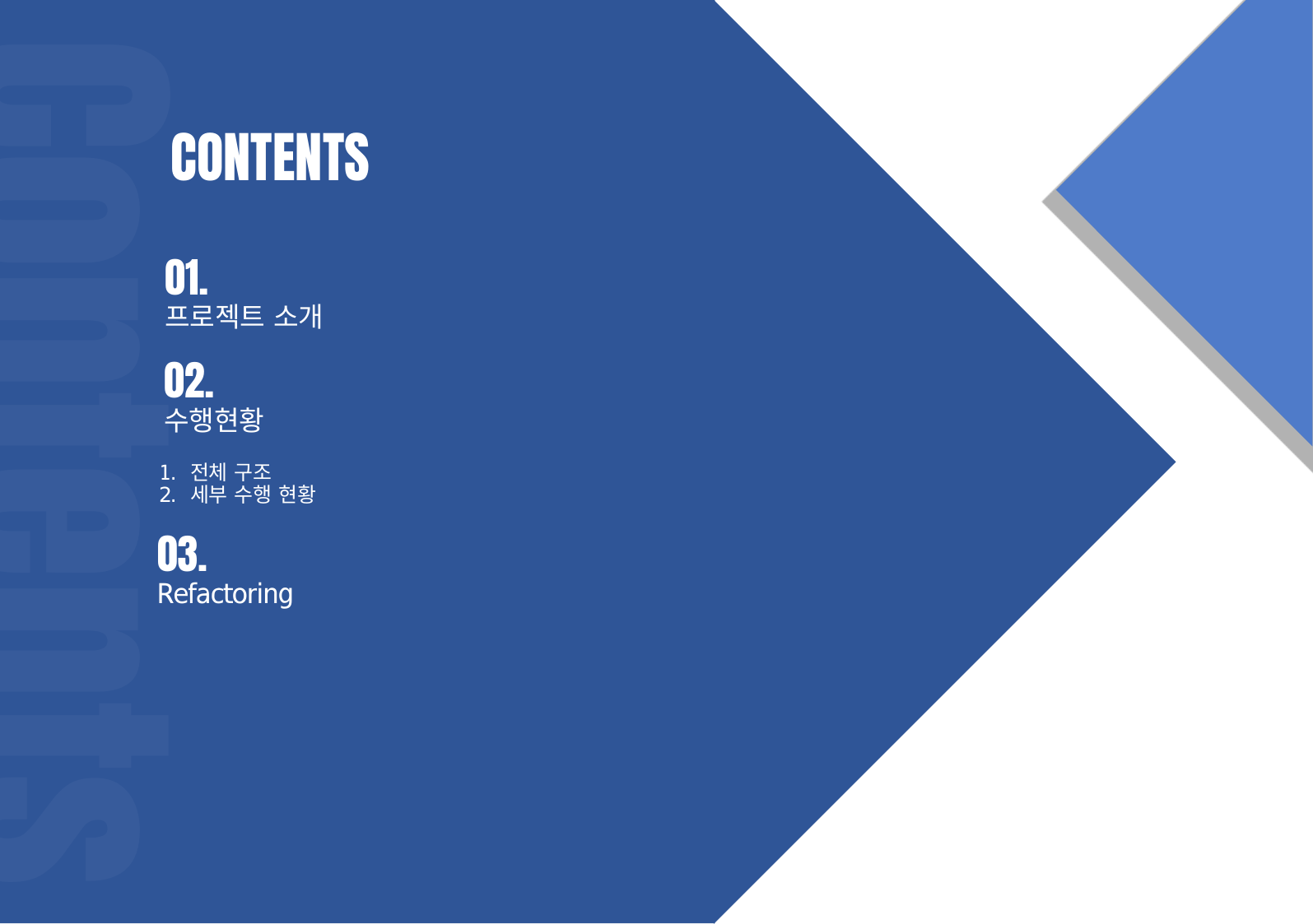

CONTENTS

01.
프로젝트 소개
02.
수행현황

전체 구조
세부 수행 현황

Contents
03.
Refactoring